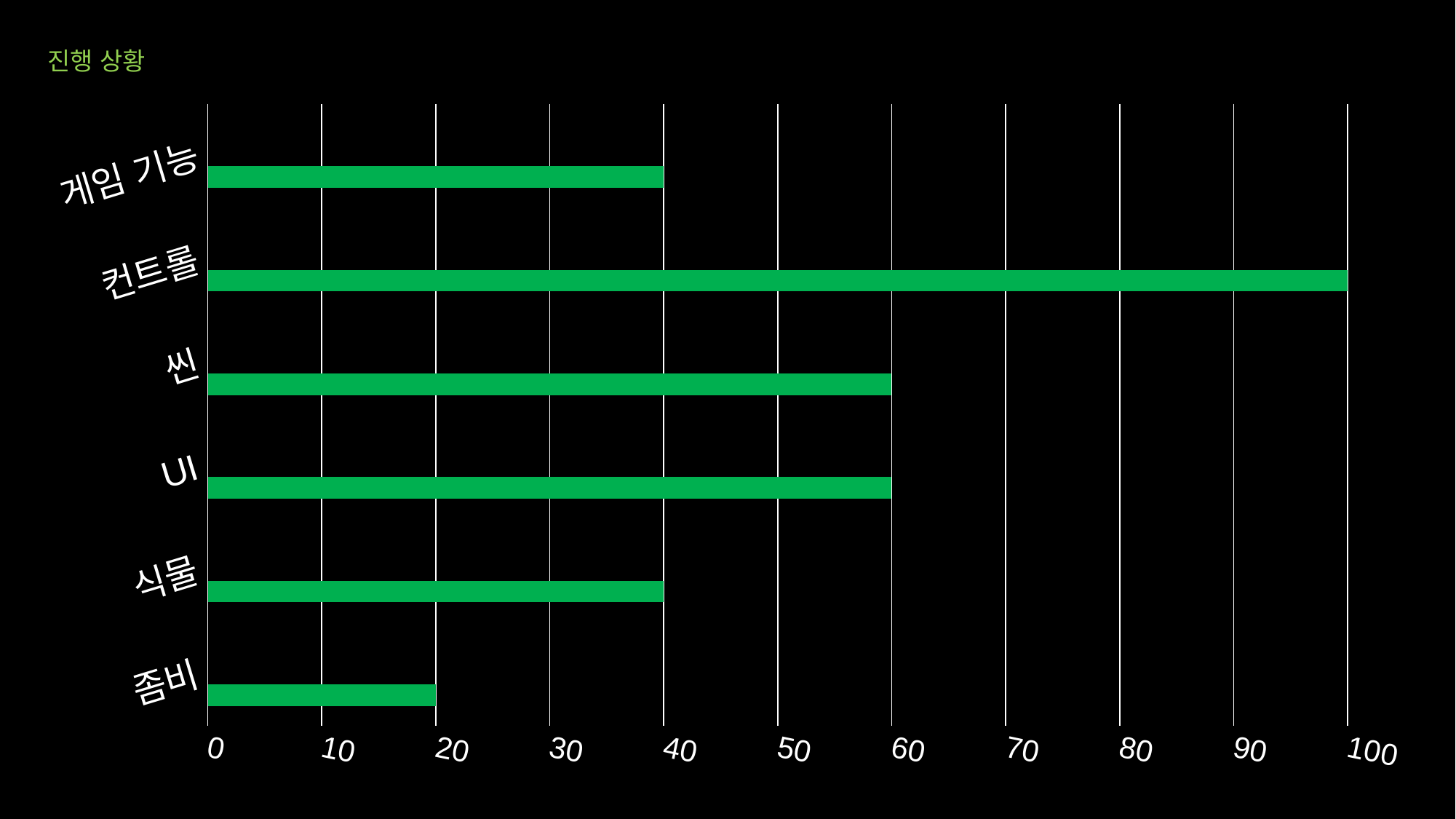

# 진행 상황

### Chart

| Category | 계열 1 | 열1 | 열2 |
|---|---|---|---|
| 좀비 | 20.0 | None | None |
| 식물 | 40.0 | None | None |
| UI | 60.0 | None | None |
| 씬 | 60.0 | None | None |
| 컨트롤 | 100.0 | None | None |
| 게임 기능 | 40.0 | None | None |